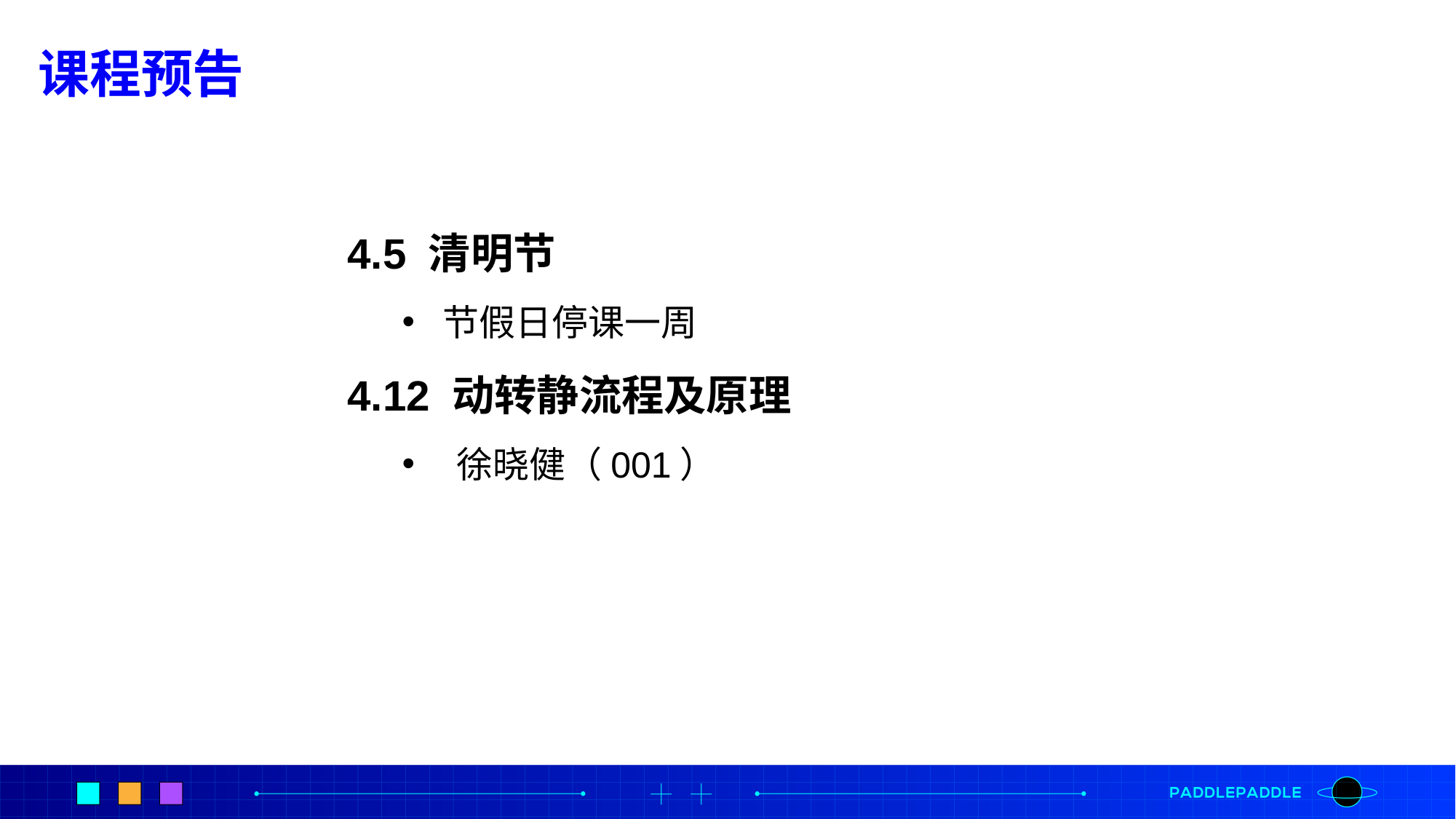

课程预告
4.5 清明节
节假日停课一周
4.12 动转静流程及原理
徐晓健（001）